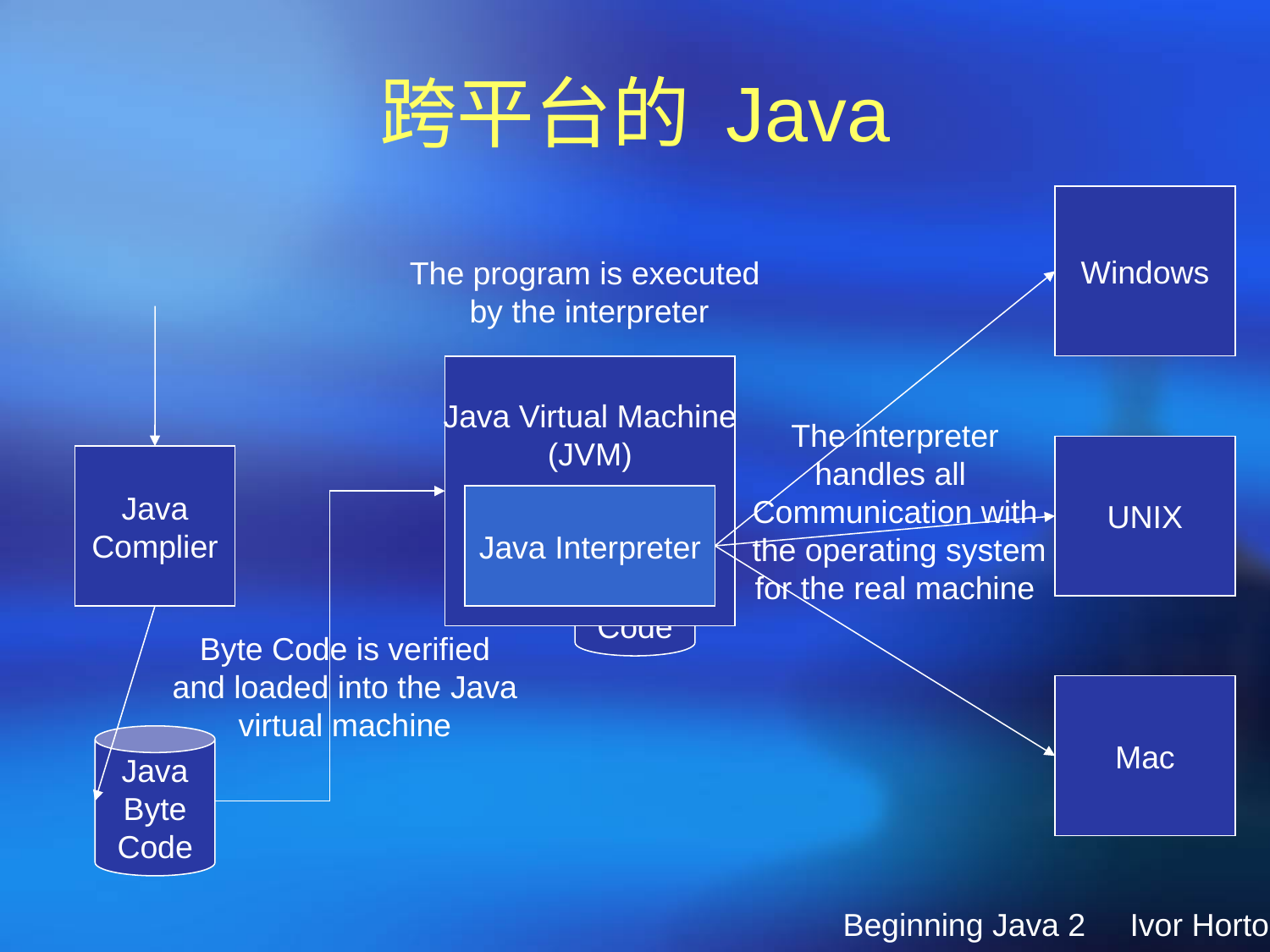

# 跨平台的 Java
Windows
The program is executed
 by the interpreter
Java Virtual Machine
(JVM)

The interpreter
handles all
Communication with
 the operating system
for the real machine
UNIX
Java
Complier
Java Interpreter
Java
Source
Code
Byte Code is verified
and loaded into the Java
virtual machine
Mac
Java
Byte
Code
Beginning Java 2     Ivor Horton